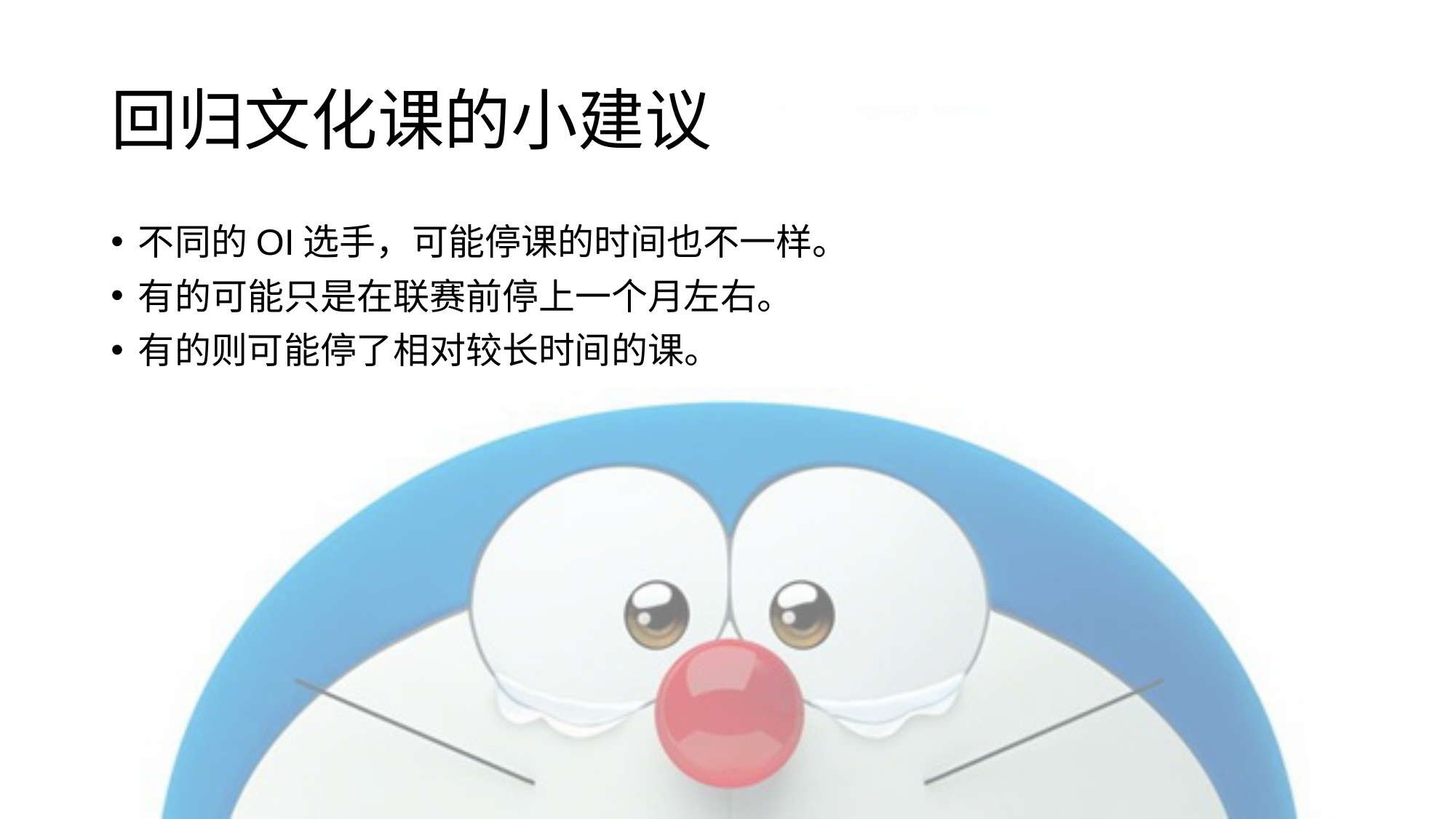

# 回归文化课的小建议
不同的OI选手，可能停课的时间也不一样。
有的可能只是在联赛前停上一个月左右。
有的则可能停了相对较长时间的课。